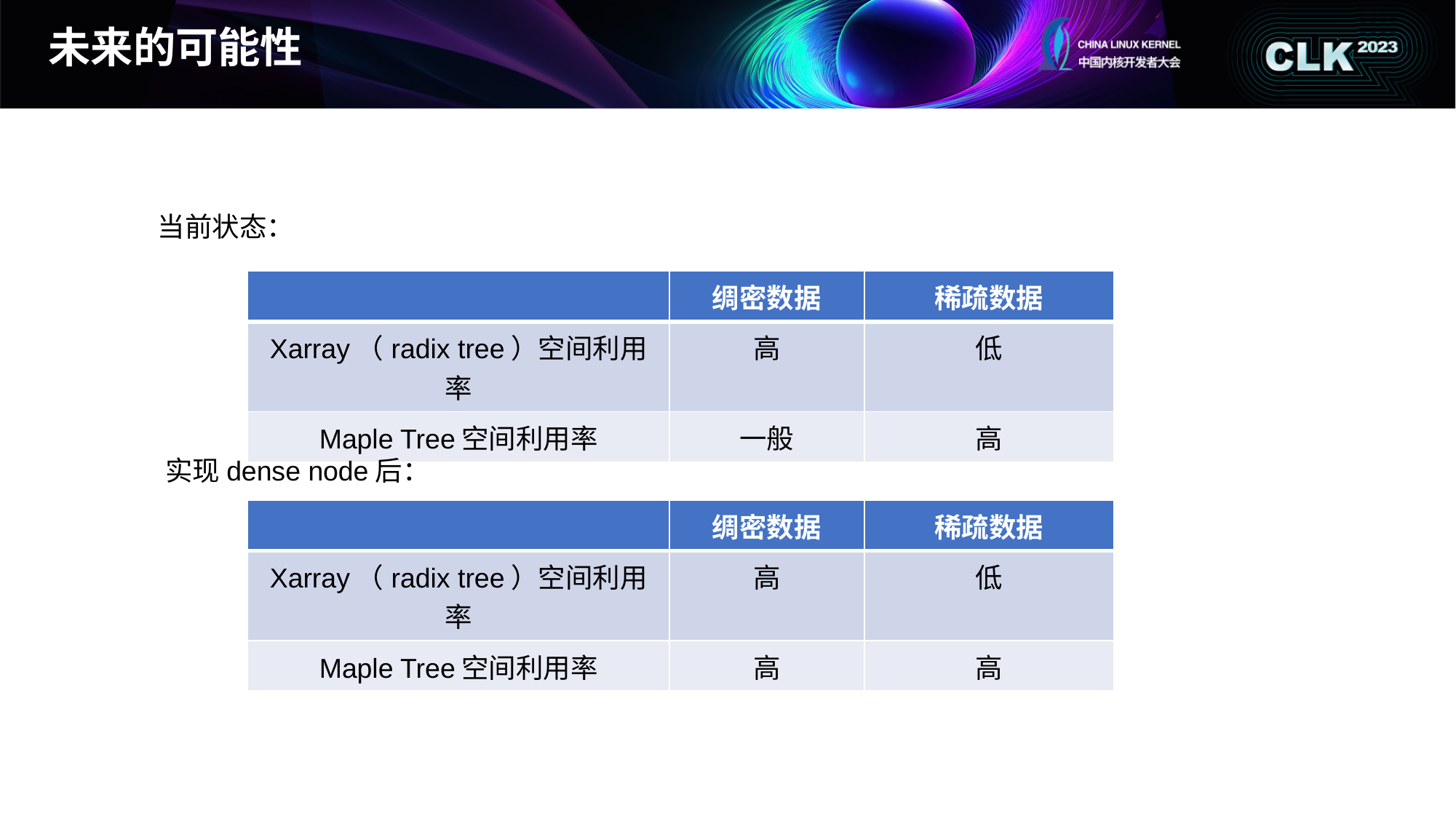

# 未来的可能性
当前状态：
|  | 绸密数据 | 稀疏数据 |
| --- | --- | --- |
| Xarray（radix tree）空间利用率 | 高 | 低 |
| Maple Tree空间利用率 | 一般 | 高 |
实现dense node后：
|  | 绸密数据 | 稀疏数据 |
| --- | --- | --- |
| Xarray（radix tree）空间利用率 | 高 | 低 |
| Maple Tree空间利用率 | 高 | 高 |